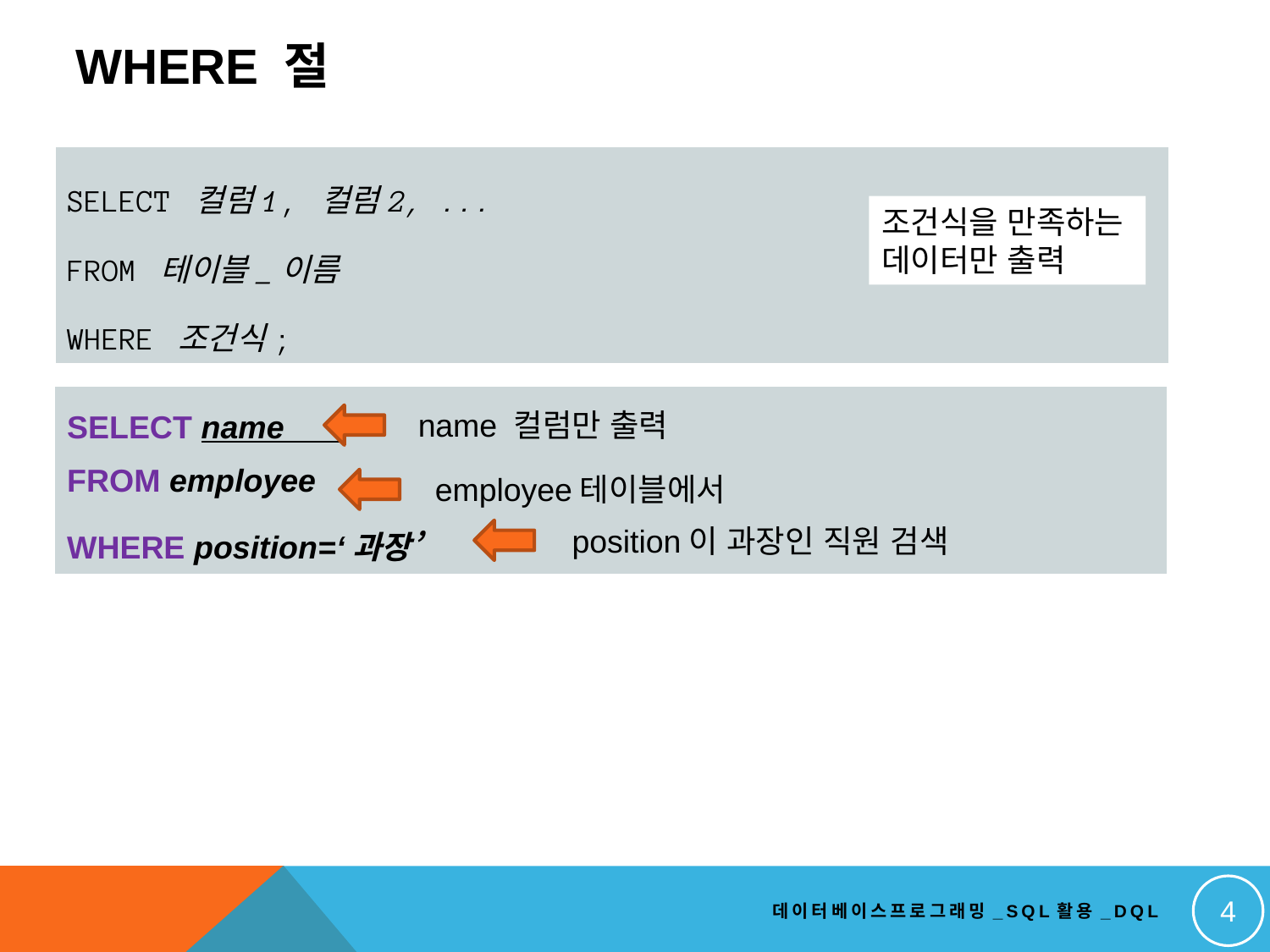

WHERE 절
| SELECT 컬럼1, 컬럼2, ... FROM 테이블\_이름 WHERE 조건식; |
| --- |
조건식을 만족하는
데이터만 출력
| SELECT name FROM employee WHERE position=‘과장’ |
| --- |
name 컬럼만 출력

employee테이블에서

position이 과장인 직원 검색

4
데이터베이스프로그래밍_SQL활용_DQL